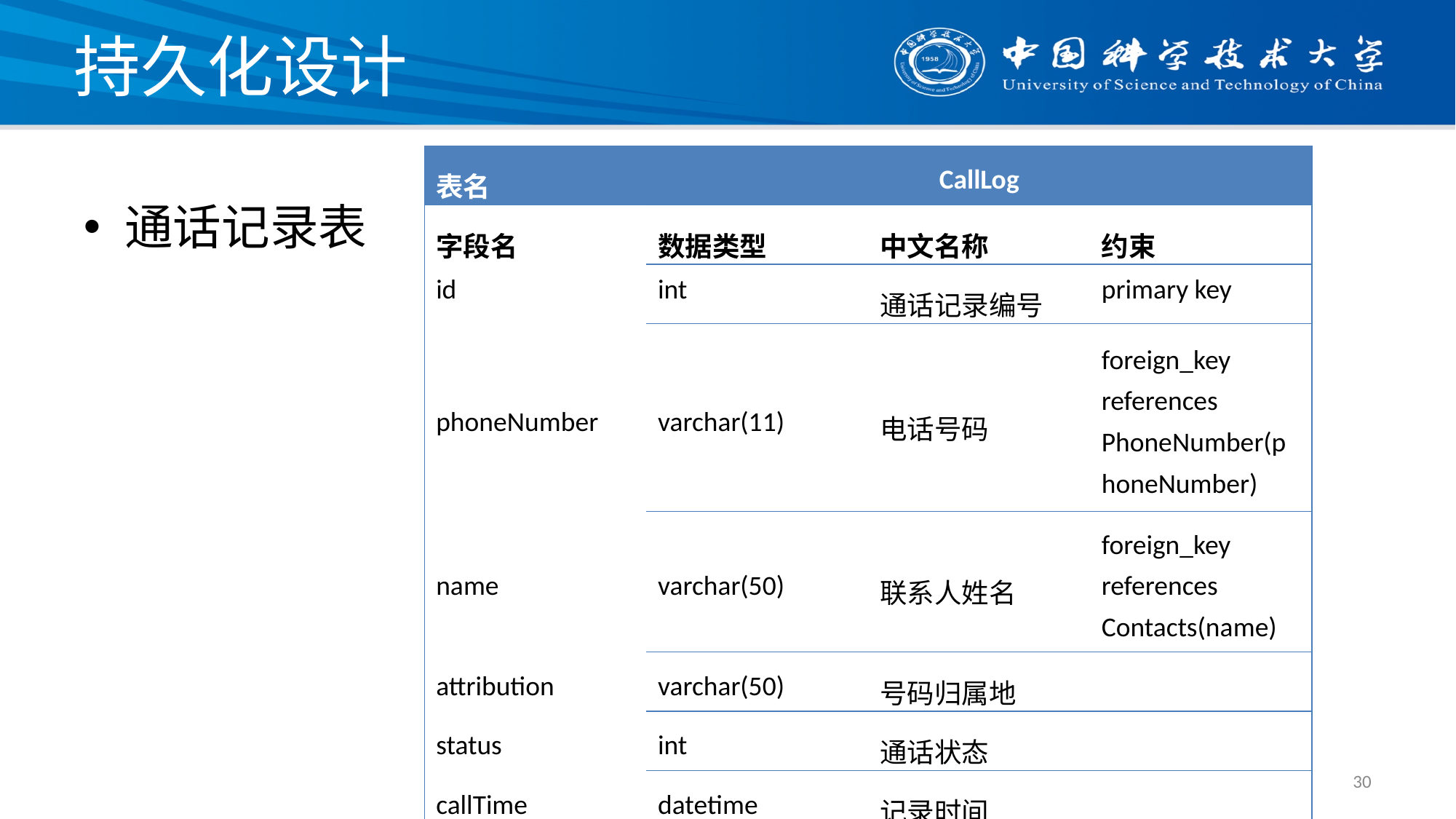

# 持久化设计
| 表名 | CallLog |  |  |
| --- | --- | --- | --- |
| 字段名 | 数据类型 | 中文名称 | 约束 |
| id | int | 通话记录编号 | primary key |
| phoneNumber | varchar(11) | 电话号码 | foreign\_key references PhoneNumber(phoneNumber) |
| name | varchar(50) | 联系人姓名 | foreign\_key references Contacts(name) |
| attribution | varchar(50) | 号码归属地 |  |
| status | int | 通话状态 |  |
| callTime | datetime | 记录时间 |  |
| duration | time | 通话时长 |  |
通话记录表
30